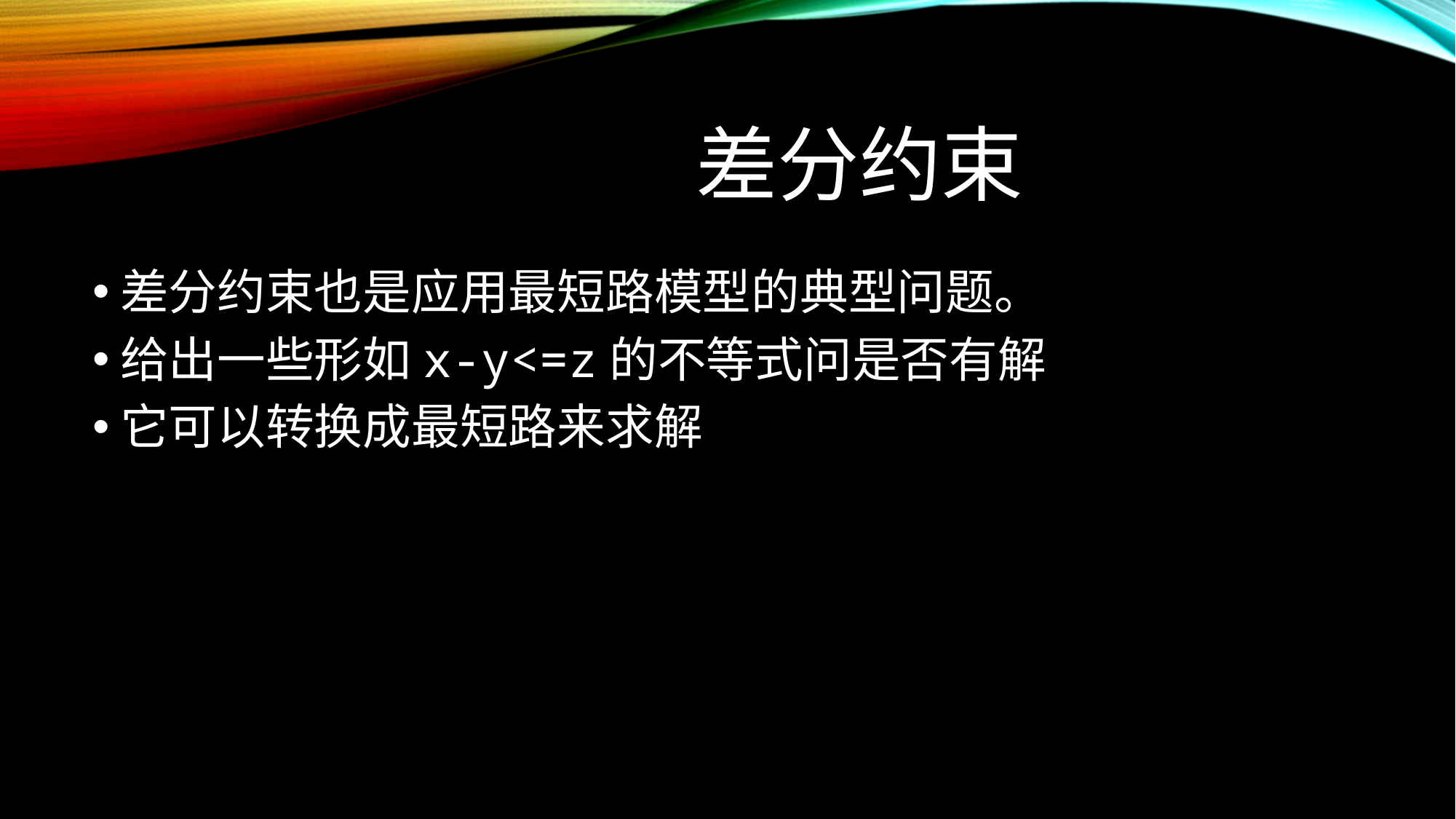

# 差分约束
差分约束也是应用最短路模型的典型问题。
给出一些形如x-y<=z的不等式问是否有解
它可以转换成最短路来求解